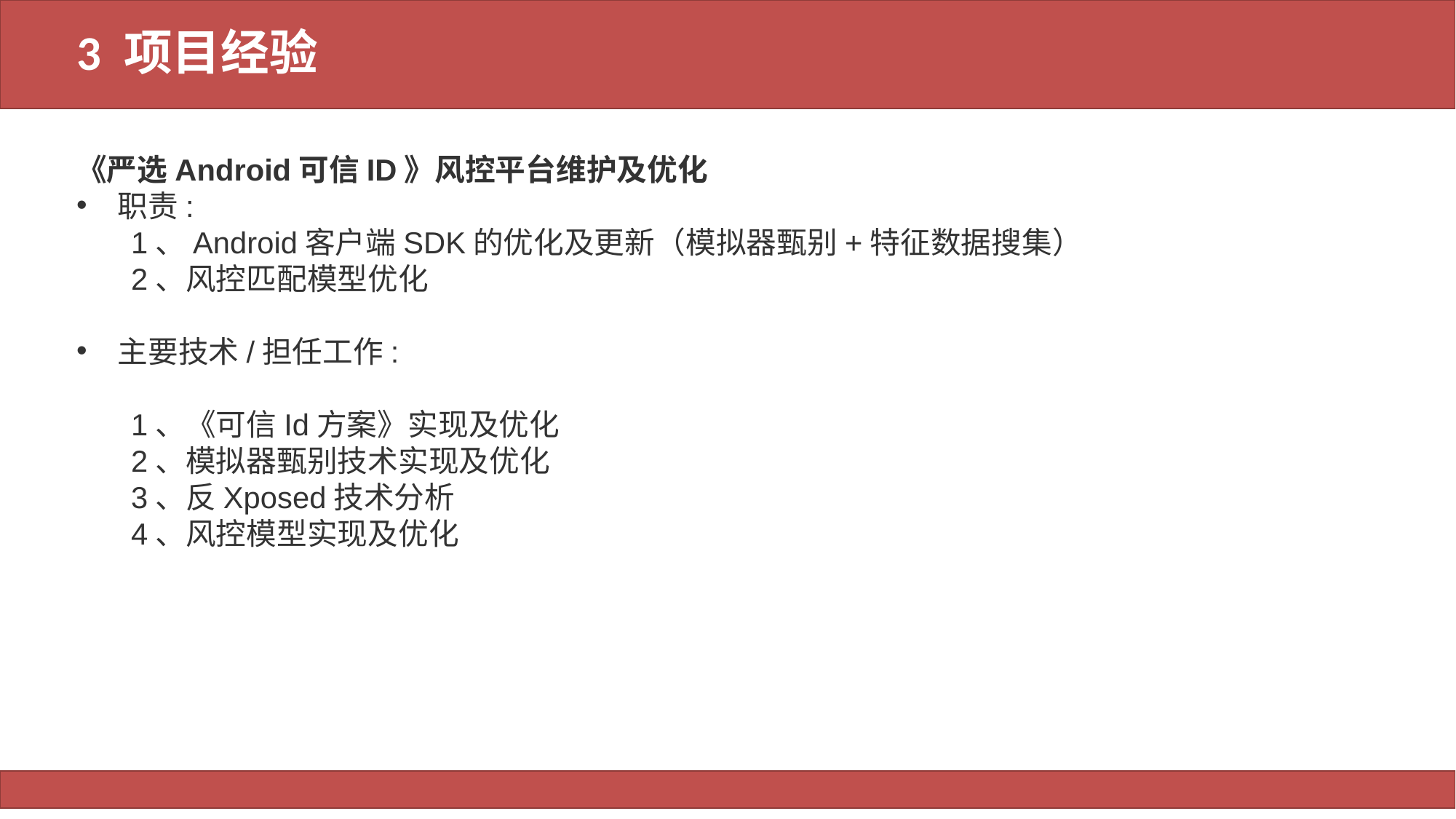

# 3 项目经验

《严选Android可信ID》风控平台维护及优化
职责:
1、Android客户端SDK的优化及更新（模拟器甄别+特征数据搜集）
2、风控匹配模型优化

主要技术/担任工作:

1、《可信Id方案》实现及优化
2、模拟器甄别技术实现及优化
3、反Xposed技术分析
4、风控模型实现及优化